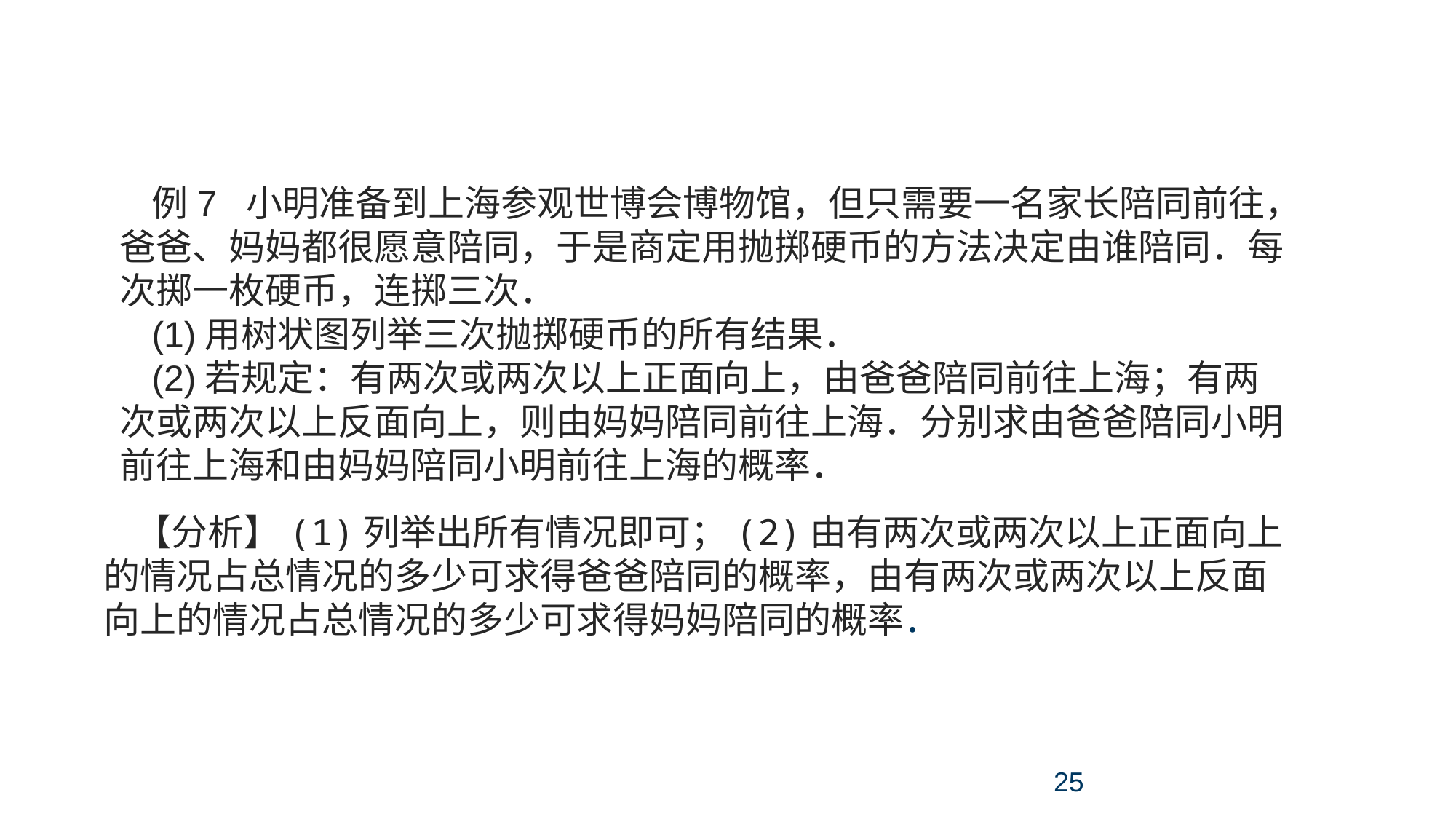

考点一  随机事件的概率、古典概型和几何概型
例7  小明准备到上海参观世博会博物馆，但只需要一名家长陪同前往，爸爸、妈妈都很愿意陪同，于是商定用抛掷硬币的方法决定由谁陪同．每次掷一枚硬币，连掷三次．
(1)用树状图列举三次抛掷硬币的所有结果．
(2)若规定：有两次或两次以上正面向上，由爸爸陪同前往上海；有两次或两次以上反面向上，则由妈妈陪同前往上海．分别求由爸爸陪同小明前往上海和由妈妈陪同小明前往上海的概率．
【分析】(1)列举出所有情况即可；(2)由有两次或两次以上正面向上的情况占总情况的多少可求得爸爸陪同的概率，由有两次或两次以上反面向上的情况占总情况的多少可求得妈妈陪同的概率．
25